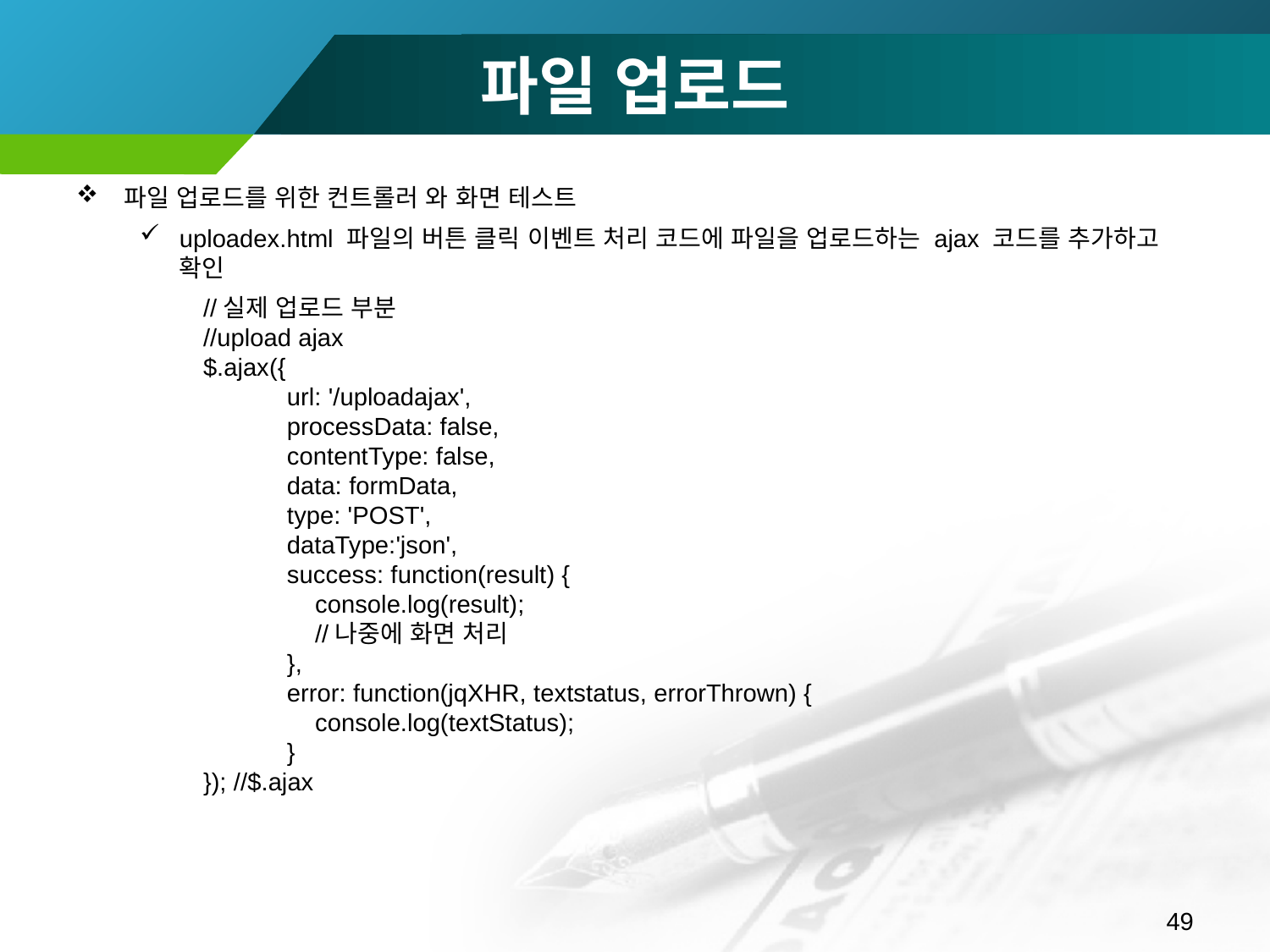

# 파일 업로드
파일 업로드를 위한 컨트롤러 와 화면 테스트
uploadex.html 파일의 버튼 클릭 이벤트 처리 코드에 파일을 업로드하는 ajax 코드를 추가하고 확인
//실제 업로드 부분
//upload ajax
$.ajax({
            url: '/uploadajax',
            processData: false,
            contentType: false,
            data: formData,
            type: 'POST',
            dataType:'json',
            success: function(result) {
                console.log(result);
                //나중에 화면 처리
            },
            error: function(jqXHR, textstatus, errorThrown) {
                console.log(textStatus);
            }
}); //$.ajax
49